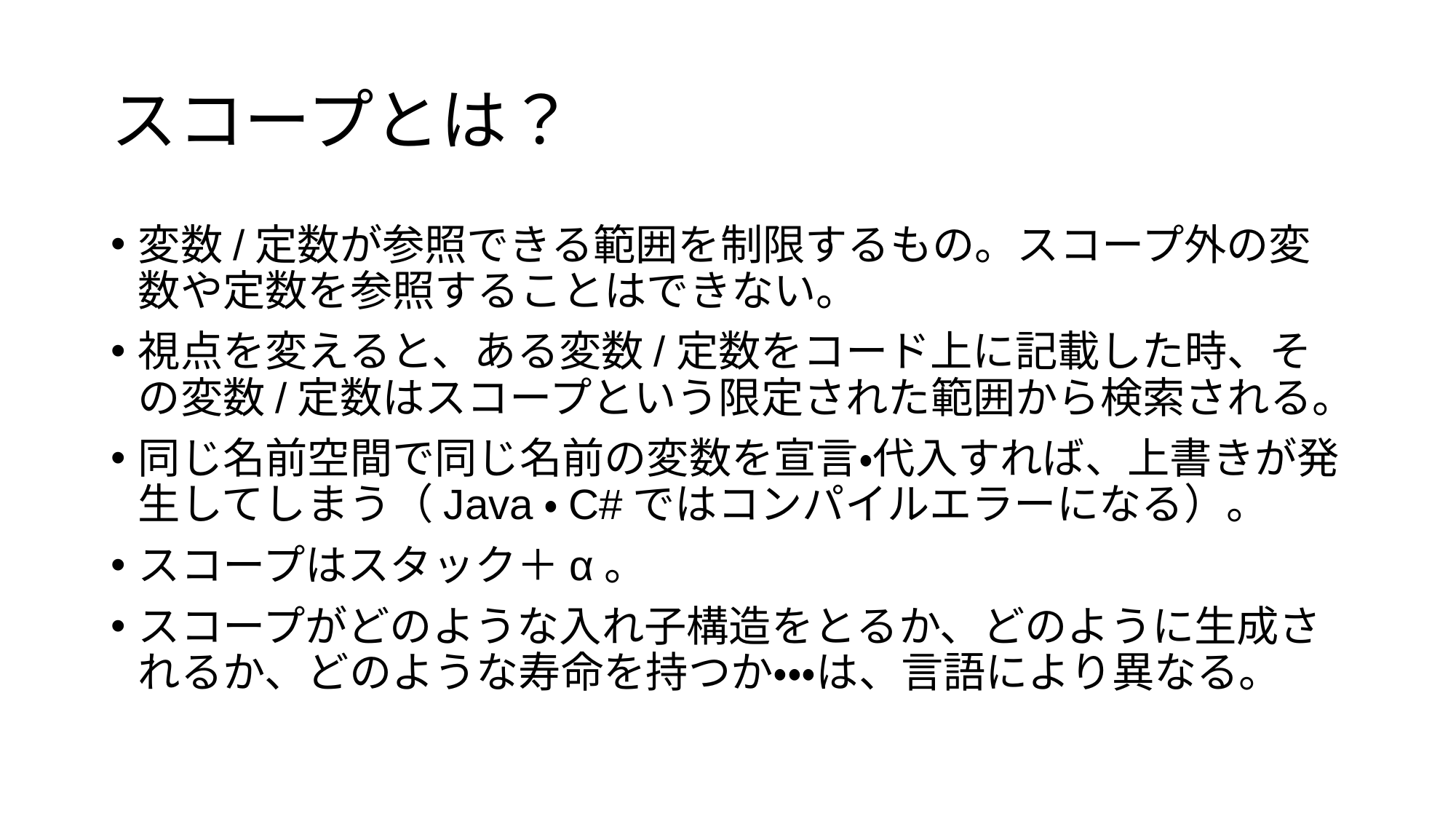

# スコープとは？
変数/定数が参照できる範囲を制限するもの。スコープ外の変数や定数を参照することはできない。
視点を変えると、ある変数/定数をコード上に記載した時、その変数/定数はスコープという限定された範囲から検索される。
同じ名前空間で同じ名前の変数を宣言・代入すれば、上書きが発生してしまう（Java・C#ではコンパイルエラーになる）。
スコープはスタック＋α。
スコープがどのような入れ子構造をとるか、どのように生成されるか、どのような寿命を持つか・・・は、言語により異なる。